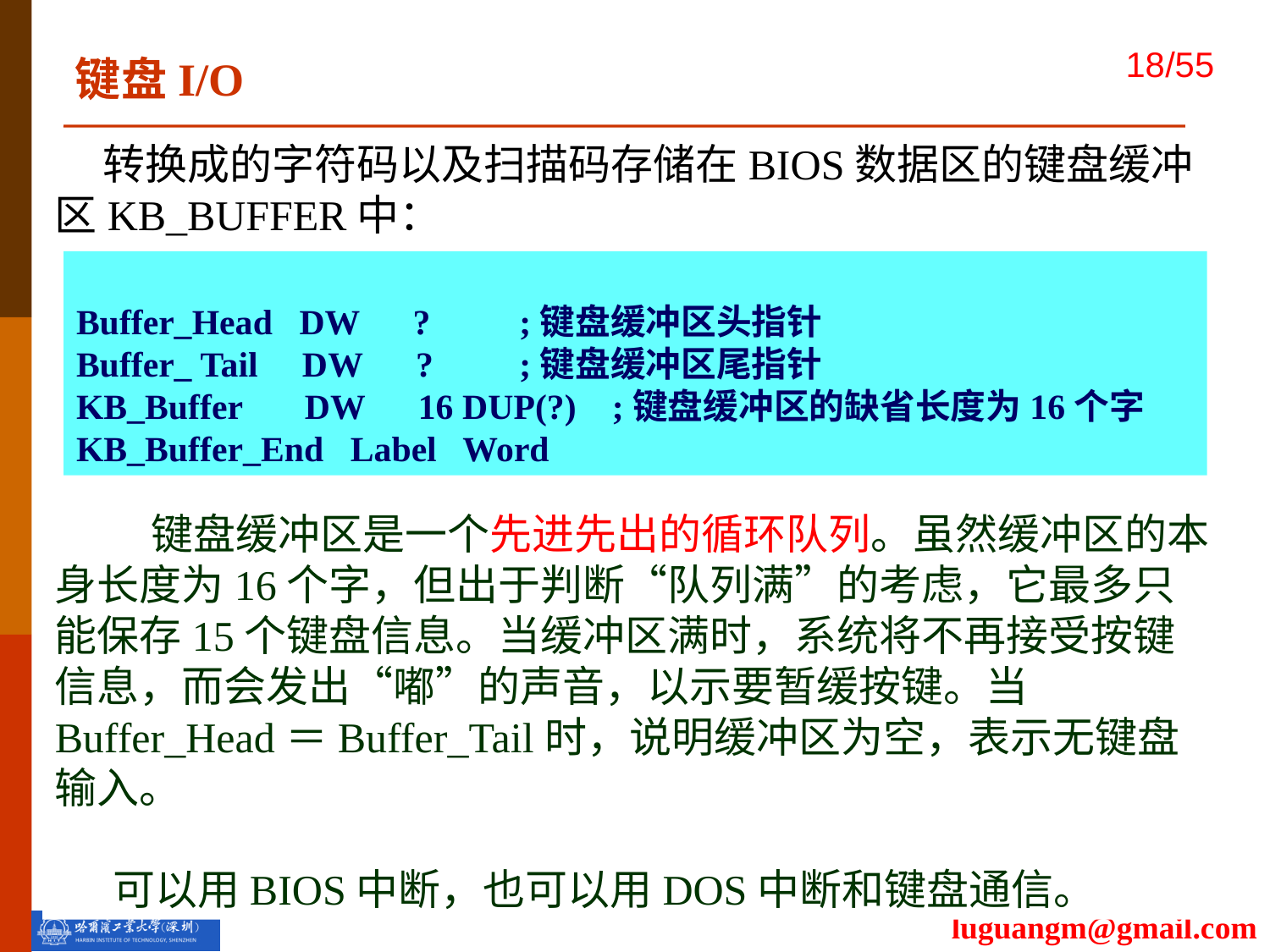

键盘I/O
    转换成的字符码以及扫描码存储在BIOS数据区的键盘缓冲区KB_BUFFER中：

Buffer_Head   DW　?	       ;键盘缓冲区头指针
Buffer_ Tail     DW　?	       ;键盘缓冲区尾指针
KB_Buffer       DW　16 DUP(?)    ;键盘缓冲区的缺省长度为16个字
KB_Buffer_End   Label   Word
         键盘缓冲区是一个先进先出的循环队列。虽然缓冲区的本身长度为16个字，但出于判断“队列满”的考虑，它最多只能保存15个键盘信息。当缓冲区满时，系统将不再接受按键信息，而会发出“嘟”的声音，以示要暂缓按键。当Buffer_Head＝Buffer_Tail时，说明缓冲区为空，表示无键盘输入。

     可以用BIOS中断，也可以用DOS中断和键盘通信。